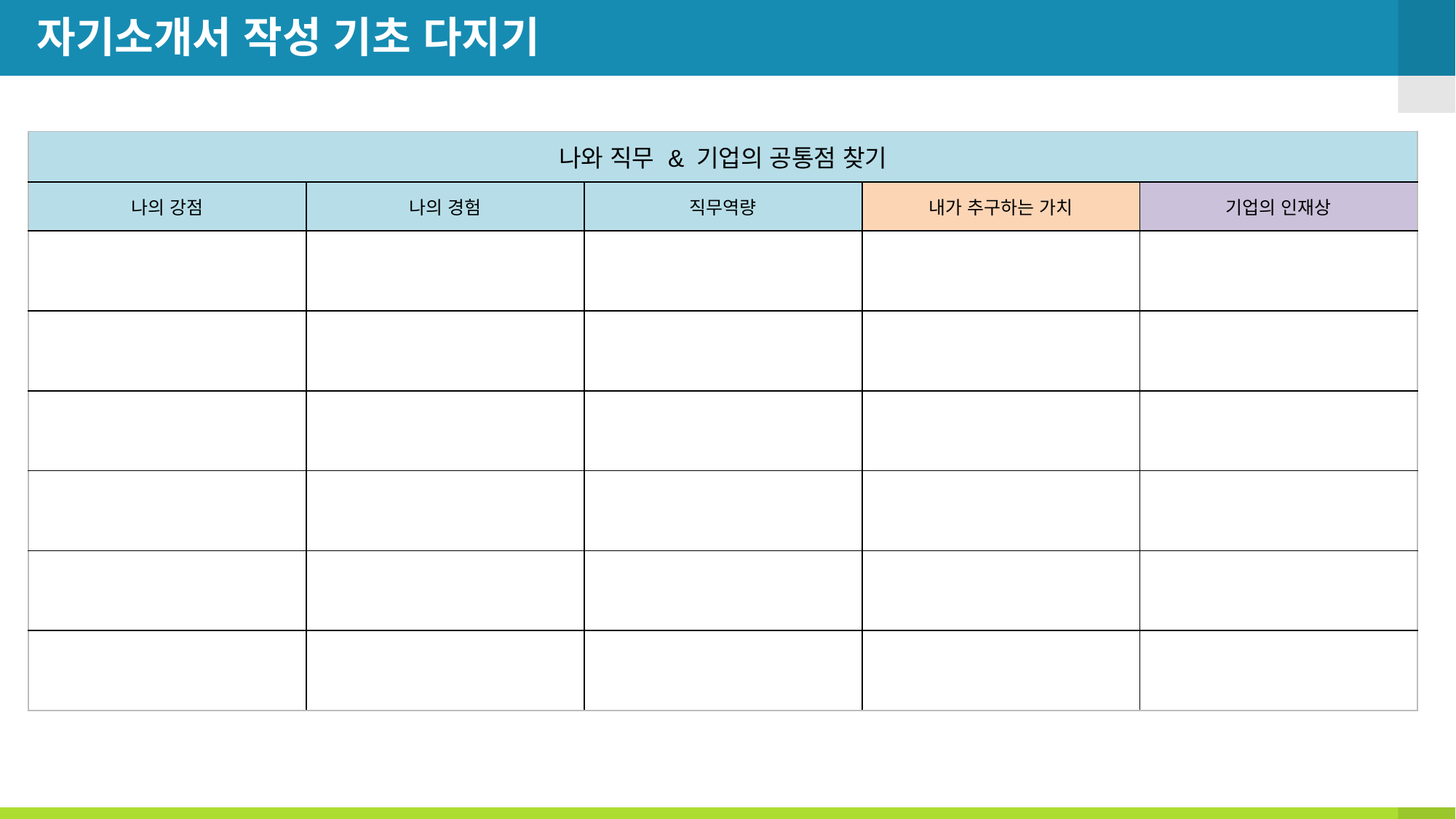

# 자기소개서 작성 기초 다지기
| 나와 직무 & 기업의 공통점 찾기 |  |  |  |  |
| --- | --- | --- | --- | --- |
| 나의 강점 | 나의 경험 | 직무역량 | 내가 추구하는 가치 | 기업의 인재상 |
|  |  |  |  |  |
|  |  |  |  |  |
|  |  |  |  |  |
|  |  |  |  |  |
|  |  |  |  |  |
|  |  |  |  |  |